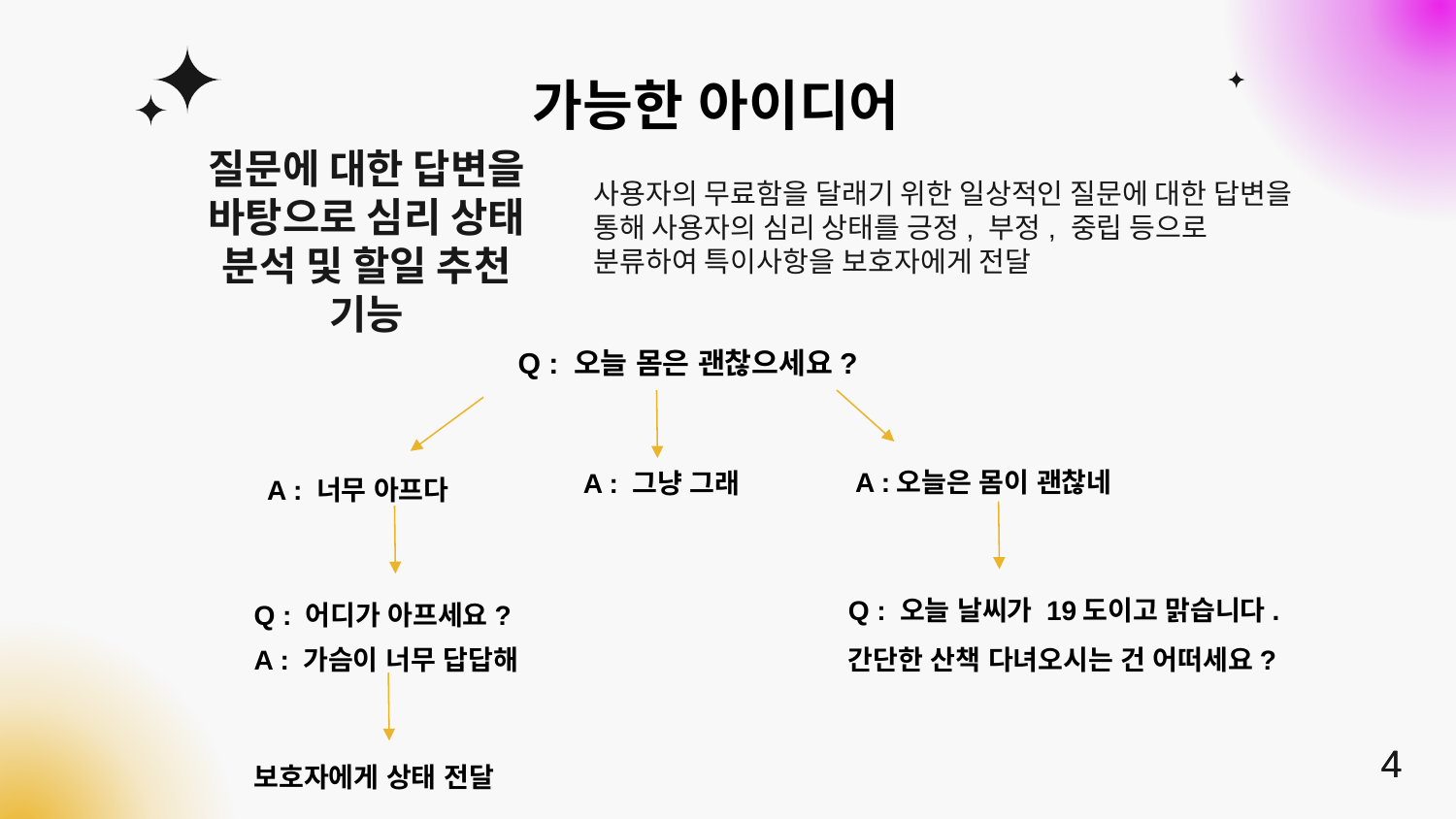

# 가능한 아이디어

사용자의 무료함을 달래기 위한 일상적인 질문에 대한 답변을 통해 사용자의 심리 상태를 긍정, 부정, 중립 등으로 분류하여 특이사항을 보호자에게 전달

질문에 대한 답변을 바탕으로 심리 상태 분석 및 할일 추천 기능
Q : 오늘 몸은 괜찮으세요?

A :오늘은 몸이 괜찮네

A : 그냥 그래

A : 너무 아프다

Q : 오늘 날씨가 19도이고 맑습니다.
간단한 산책 다녀오시는 건 어떠세요?

Q : 어디가 아프세요?

A : 가슴이 너무 답답해

4
4
보호자에게 상태 전달